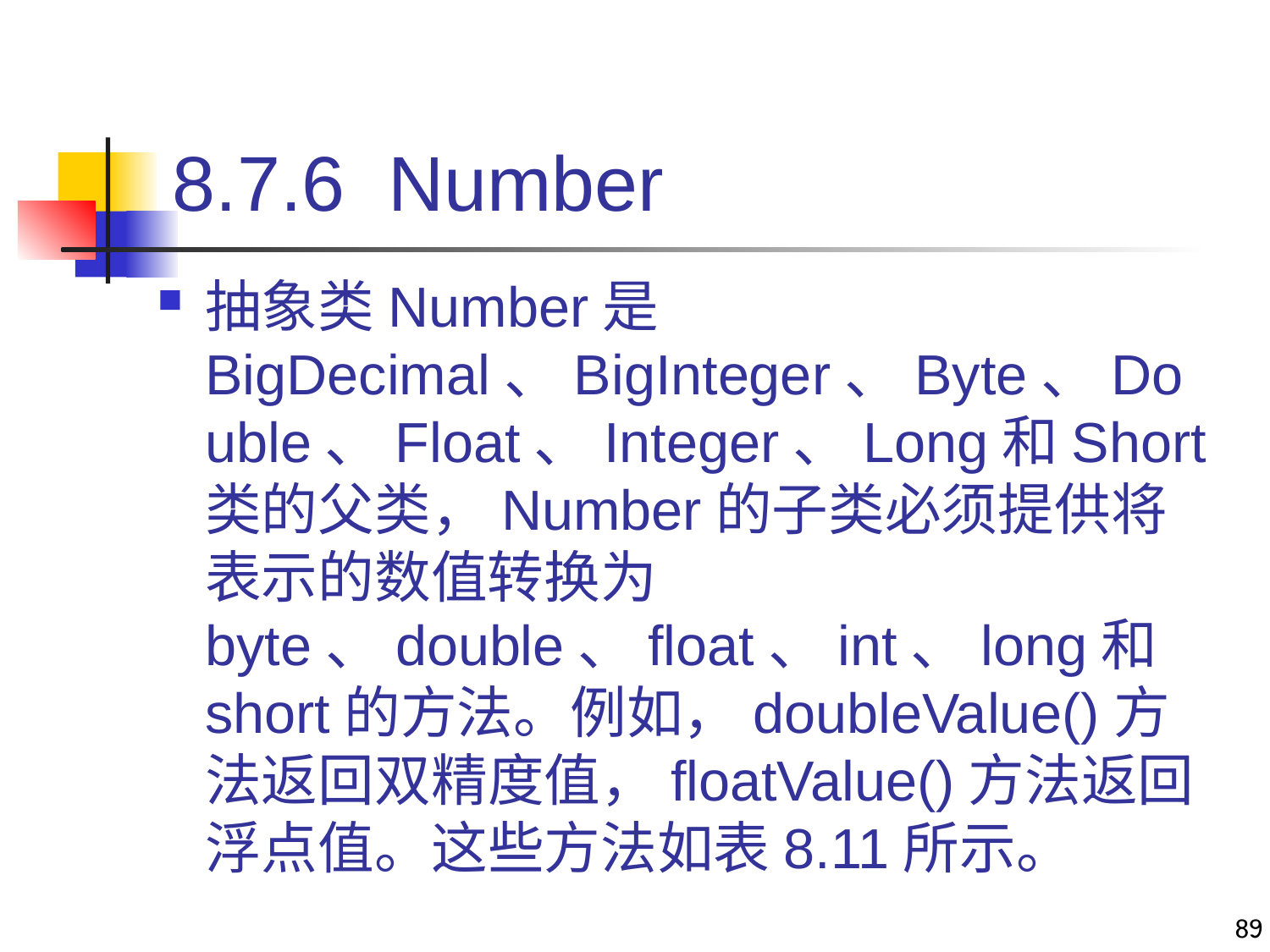

# 8.7.6  Number
抽象类Number是BigDecimal、BigInteger、Byte、Double、Float、Integer、Long和Short类的父类，Number的子类必须提供将表示的数值转换为byte、double、float、int、long和short的方法。例如，doubleValue()方法返回双精度值，floatValue()方法返回浮点值。这些方法如表8.11所示。
89